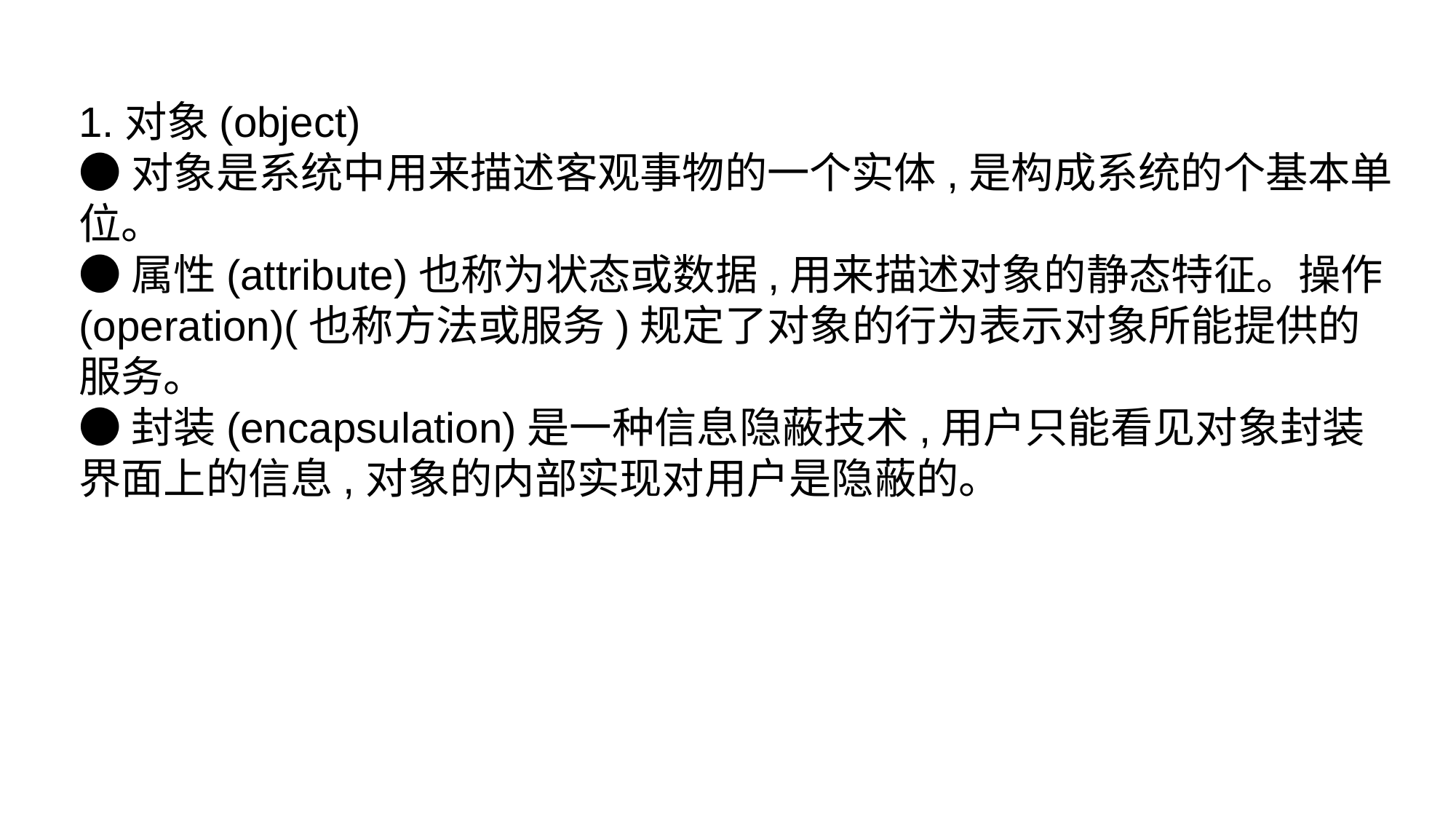

1.对象(object)
●对象是系统中用来描述客观事物的一个实体,是构成系统的个基本单位。
●属性(attribute)也称为状态或数据,用来描述对象的静态特征。操作(operation)(也称方法或服务)规定了对象的行为表示对象所能提供的服务。
●封装(encapsulation)是一种信息隐蔽技术,用户只能看见对象封装界面上的信息,对象的内部实现对用户是隐蔽的。